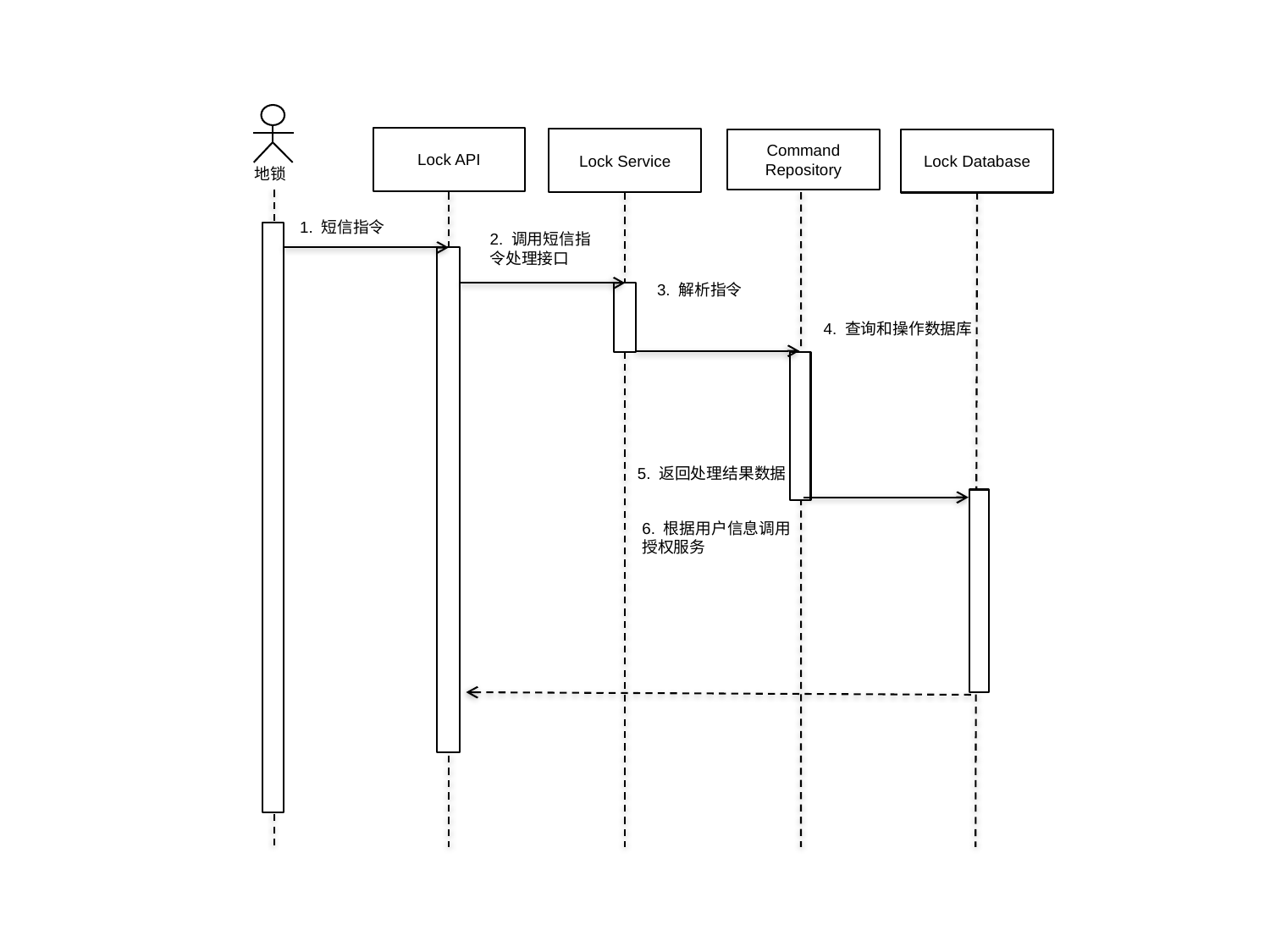

地锁
Lock API
Lock Service
Lock Database
Command Repository
1. 短信指令

2. 调用短信指令处理接口

3. 解析指令

4. 查询和操作数据库

5. 返回处理结果数据

6. 根据用户信息调用授权服务